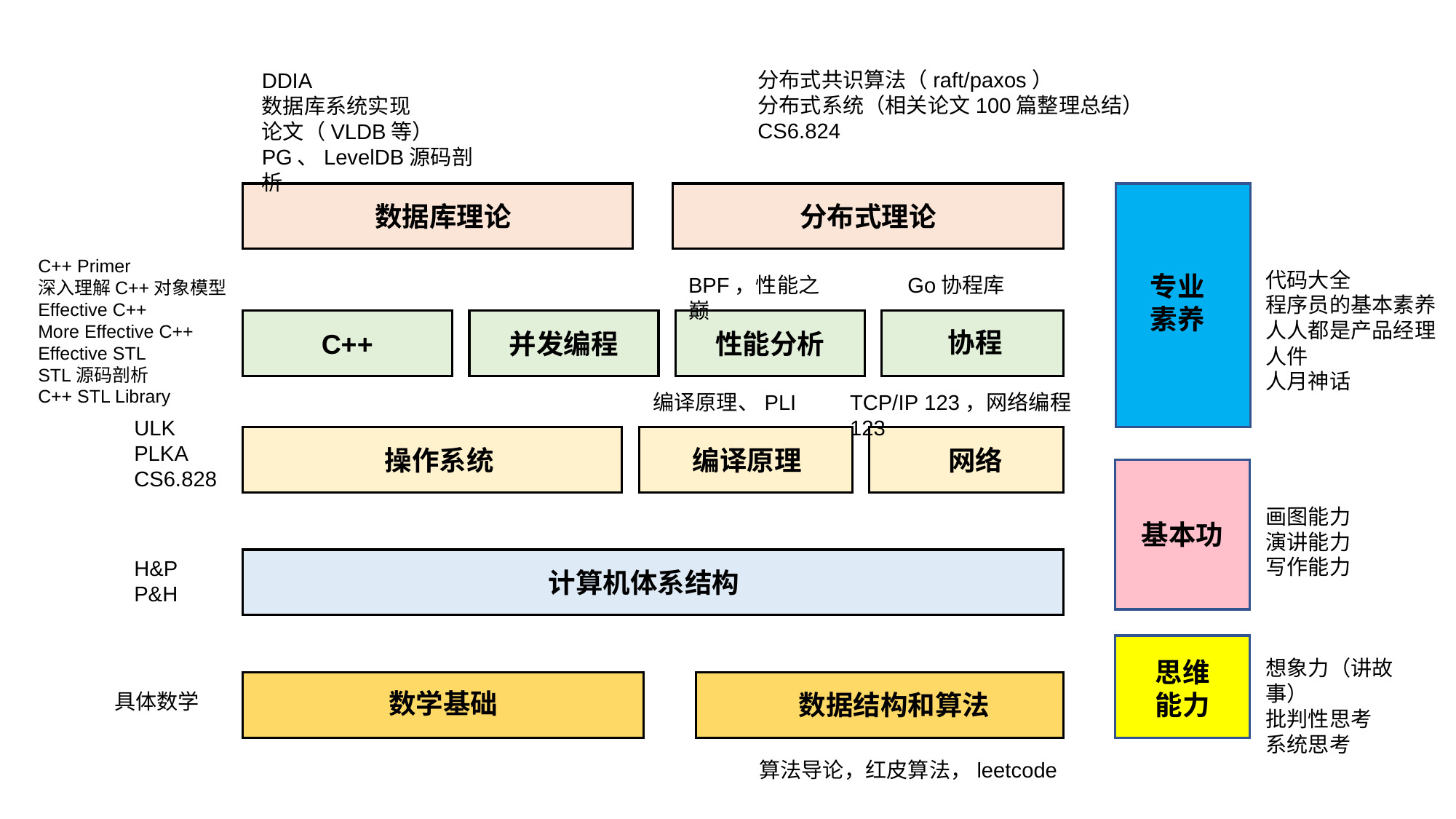

分布式共识算法（raft/paxos）
分布式系统（相关论文100篇整理总结）
CS6.824
DDIA
数据库系统实现
论文（VLDB等）
PG、LevelDB源码剖析

数据库理论
分布式理论
C++ Primer
深入理解C++对象模型
Effective C++
More Effective C++
Effective STL
STL源码剖析
C++ STL Library
代码大全
程序员的基本素养
人人都是产品经理
人件
人月神话

专业素养
BPF，性能之巅
Go协程库

协程
C++
并发编程
性能分析
编译原理、PLI
TCP/IP 123，网络编程123
ULK
PLKA
CS6.828

操作系统
编译原理
网络

画图能力
演讲能力
写作能力
基本功
H&P
P&H

计算机体系结构

想象力（讲故事）
批判性思考
系统思考

思维能力

数学基础
数据结构和算法
具体数学
算法导论，红皮算法，leetcode